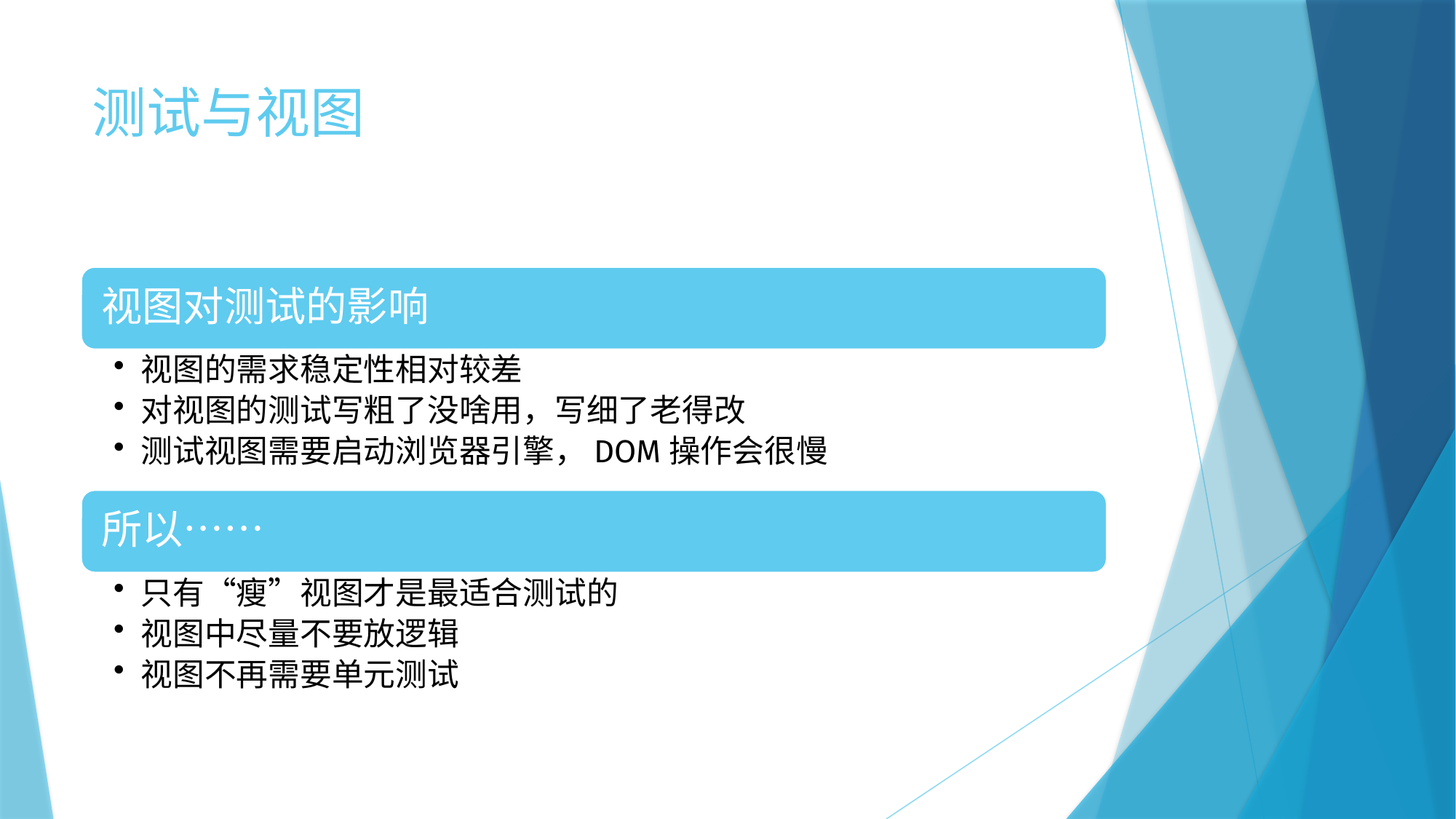

# 测试与视图
视图对测试的影响
视图的需求稳定性相对较差
对视图的测试写粗了没啥用，写细了老得改
测试视图需要启动浏览器引擎，DOM操作会很慢
所以……
只有“瘦”视图才是最适合测试的
视图中尽量不要放逻辑
视图不再需要单元测试